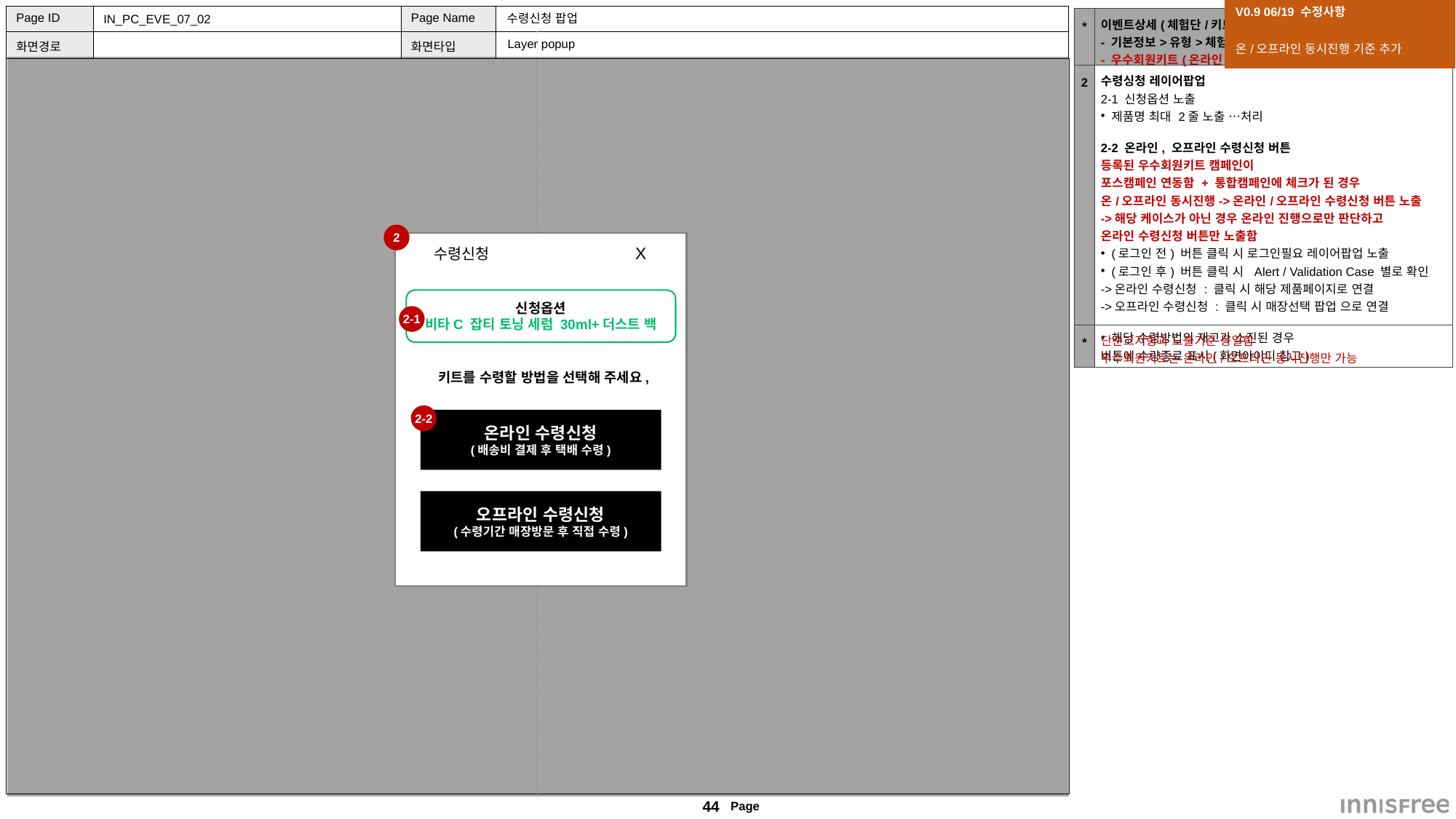

| V0.9 06/19 수정사항 |
| --- |
| 온/오프라인 동시진행 기준 추가 |
IN_PC_EVE_07_02
# 수령신청 팝업
| \* | 이벤트상세(체험단/키트신청) - 기본정보>유형>체험단/키트신청 인 경우 - 우수회원키트(온라인/오프라인) |
| --- | --- |
| 2 | 수령싱청 레이어팝업 2-1 신청옵션 노출 제품명 최대 2줄 노출 …처리 2-2 온라인, 오프라인 수령신청 버튼 등록된 우수회원키트 캠페인이 포스캠페인 연동함 + 통합캠페인에 체크가 된 경우 온/오프라인 동시진행->온라인/오프라인 수령신청 버튼 노출 ->해당 케이스가 아닌 경우 온라인 진행으로만 판단하고 온라인 수령신청 버튼만 노출함 (로그인 전) 버튼 클릭 시 로그인필요 레이어팝업 노출 (로그인 후) 버튼 클릭 시 Alert / Validation Case 별로 확인 ->온라인 수령신청 : 클릭 시 해당 제품페이지로 연결 ->오프라인 수령신청 : 클릭 시 매장선택 팝업 으로 연결 해당 수령방법의 재고가 소진된 경우 버튼에 수량종료 표시(화면아이디 참고) |
| \* | 단순고지형과 노출기준 동일함 우수회원키트는 온라인/오프라인 동시진행만 가능 |
Layer popup

2

수령신청                                  X
신청옵션
비타C 잡티 토닝 세럼 30ml+더스트 백
2-1
키트를 수령할 방법을 선택해 주세요,
2-2
온라인 수령신청
(배송비 결제 후 택배 수령)
오프라인 수령신청
(수령기간 매장방문 후 직접 수령)